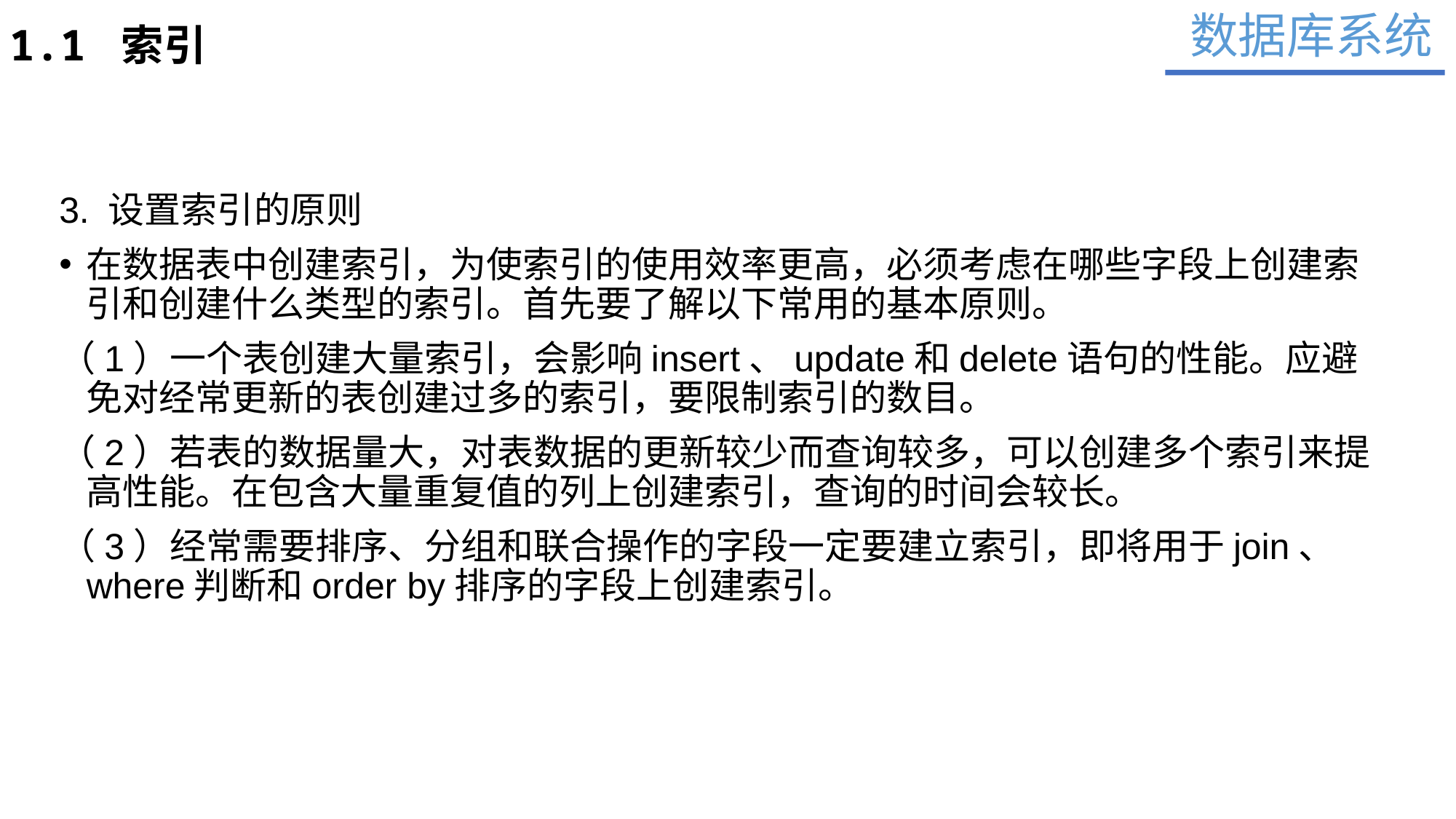

数据库系统
1.1 索引

3. 设置索引的原则
在数据表中创建索引，为使索引的使用效率更高，必须考虑在哪些字段上创建索引和创建什么类型的索引。首先要了解以下常用的基本原则。
（1）一个表创建大量索引，会影响insert、update和delete语句的性能。应避免对经常更新的表创建过多的索引，要限制索引的数目。
（2）若表的数据量大，对表数据的更新较少而查询较多，可以创建多个索引来提高性能。在包含大量重复值的列上创建索引，查询的时间会较长。
（3）经常需要排序、分组和联合操作的字段一定要建立索引，即将用于join、 where判断和order by排序的字段上创建索引。